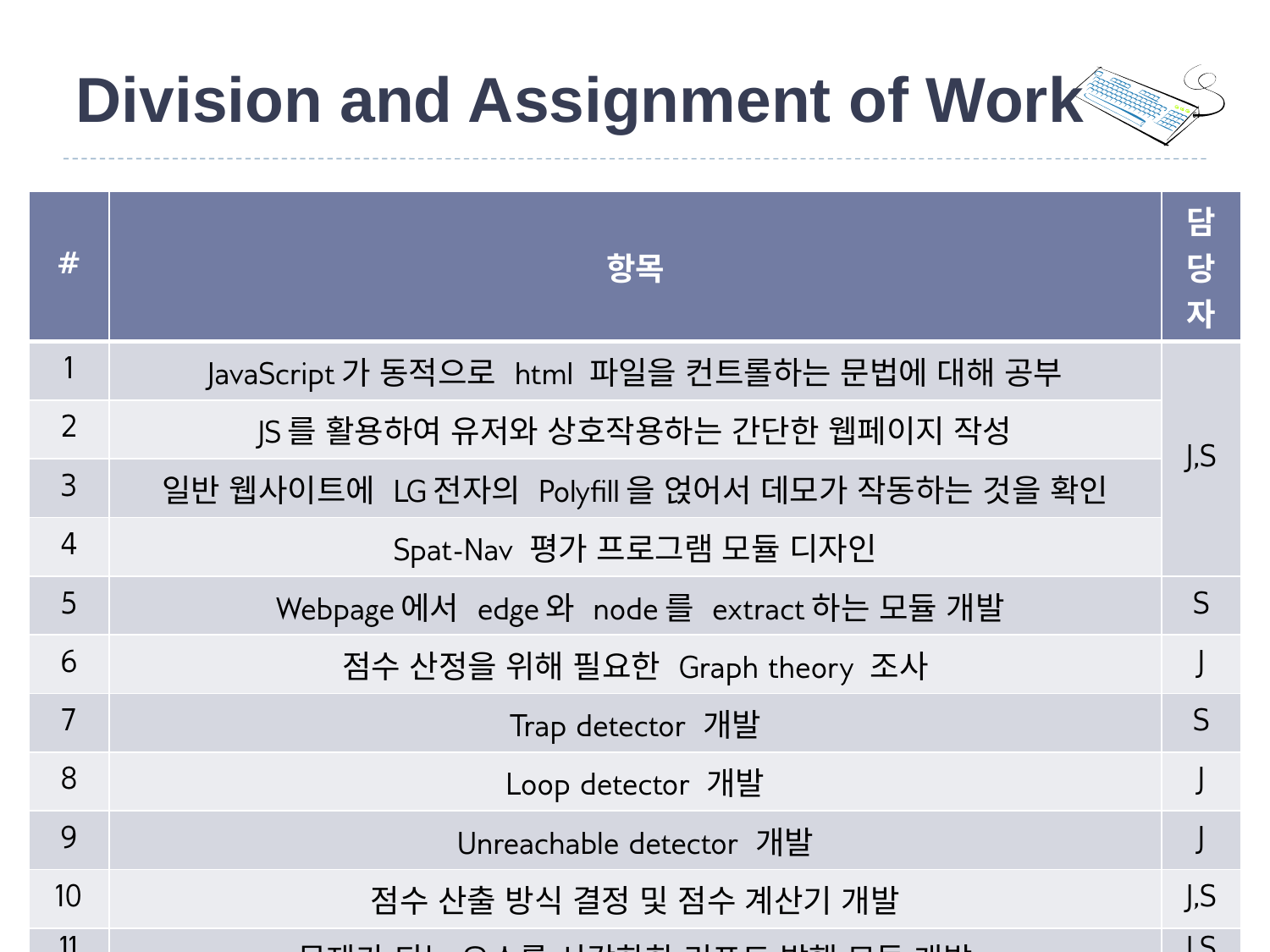

# Division and Assignment of Work
| # | 항목 | 담당자 |
| --- | --- | --- |
| 1 | JavaScript가 동적으로 html 파일을 컨트롤하는 문법에 대해 공부 | J,S |
| 2 | JS를 활용하여 유저와 상호작용하는 간단한 웹페이지 작성 |  |
| 3 | 일반 웹사이트에 LG전자의 Polyfill을 얹어서 데모가 작동하는 것을 확인 |  |
| 4 | Spat-Nav 평가 프로그램 모듈 디자인 |  |
| 5 | Webpage에서 edge와 node를 extract하는 모듈 개발 | S |
| 6 | 점수 산정을 위해 필요한 Graph theory 조사 | J |
| 7 | Trap detector 개발 | S |
| 8 | Loop detector 개발 | J |
| 9 | Unreachable detector 개발 | J |
| 10 | 점수 산출 방식 결정 및 점수 계산기 개발 | J,S |
| 11 | 문제가 되는 요소를 시각화한 리포트 발행 모듈 개발 | J,S |
Project1 Fall, 2018
14